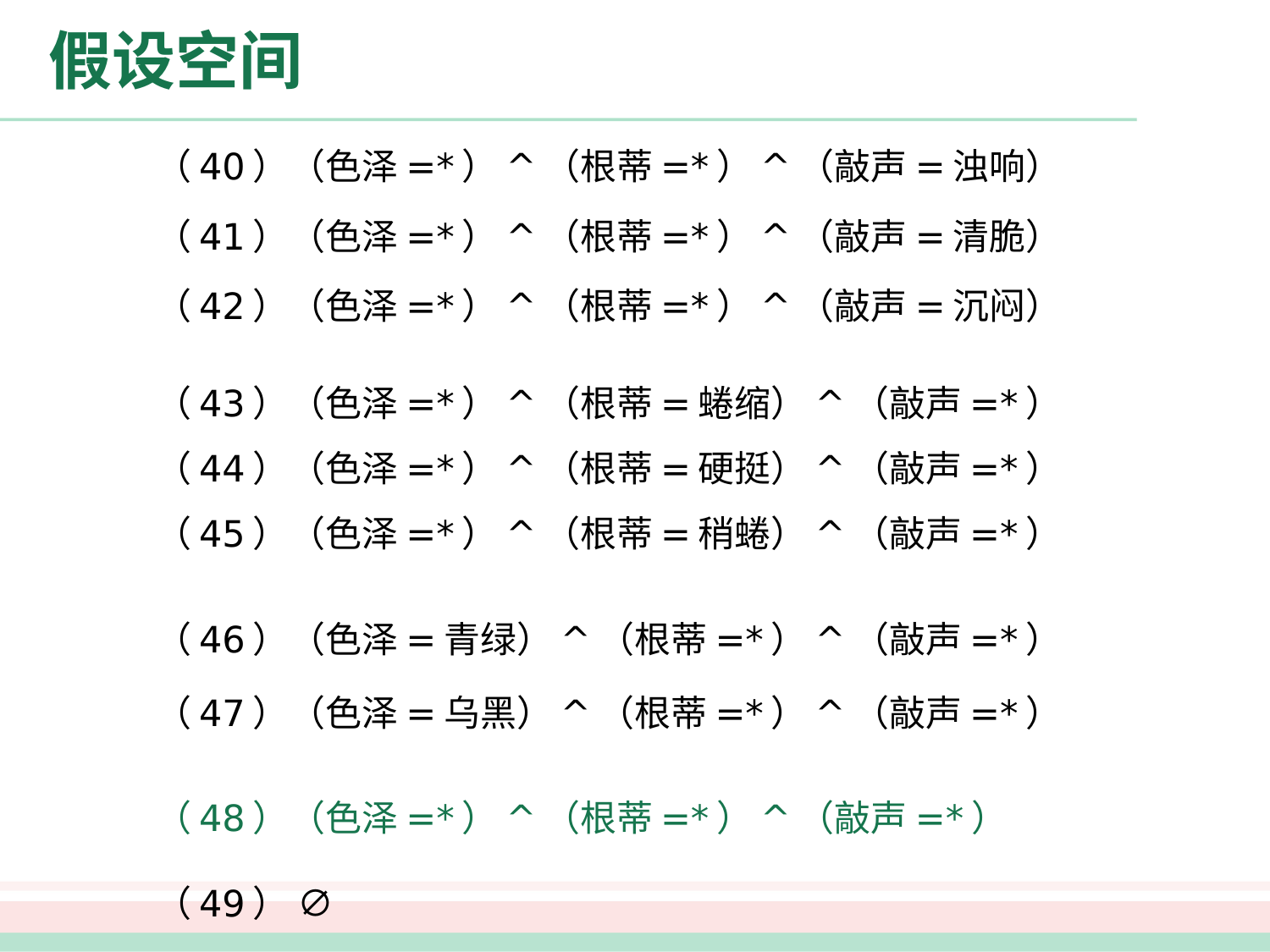

# 假设空间
（40）（色泽=*）^（根蒂=*）^（敲声=浊响）
（41）（色泽=*）^（根蒂=*）^（敲声=清脆）
（42）（色泽=*）^（根蒂=*）^（敲声=沉闷）

（43）（色泽=*）^（根蒂=蜷缩）^（敲声=*）
（44）（色泽=*）^（根蒂=硬挺）^（敲声=*）
（45）（色泽=*）^（根蒂=稍蜷）^（敲声=*）

（46）（色泽=青绿）^（根蒂=*）^（敲声=*）
（47）（色泽=乌黑）^（根蒂=*）^（敲声=*）

（48）（色泽=*）^（根蒂=*）^（敲声=*）

（49） ∅